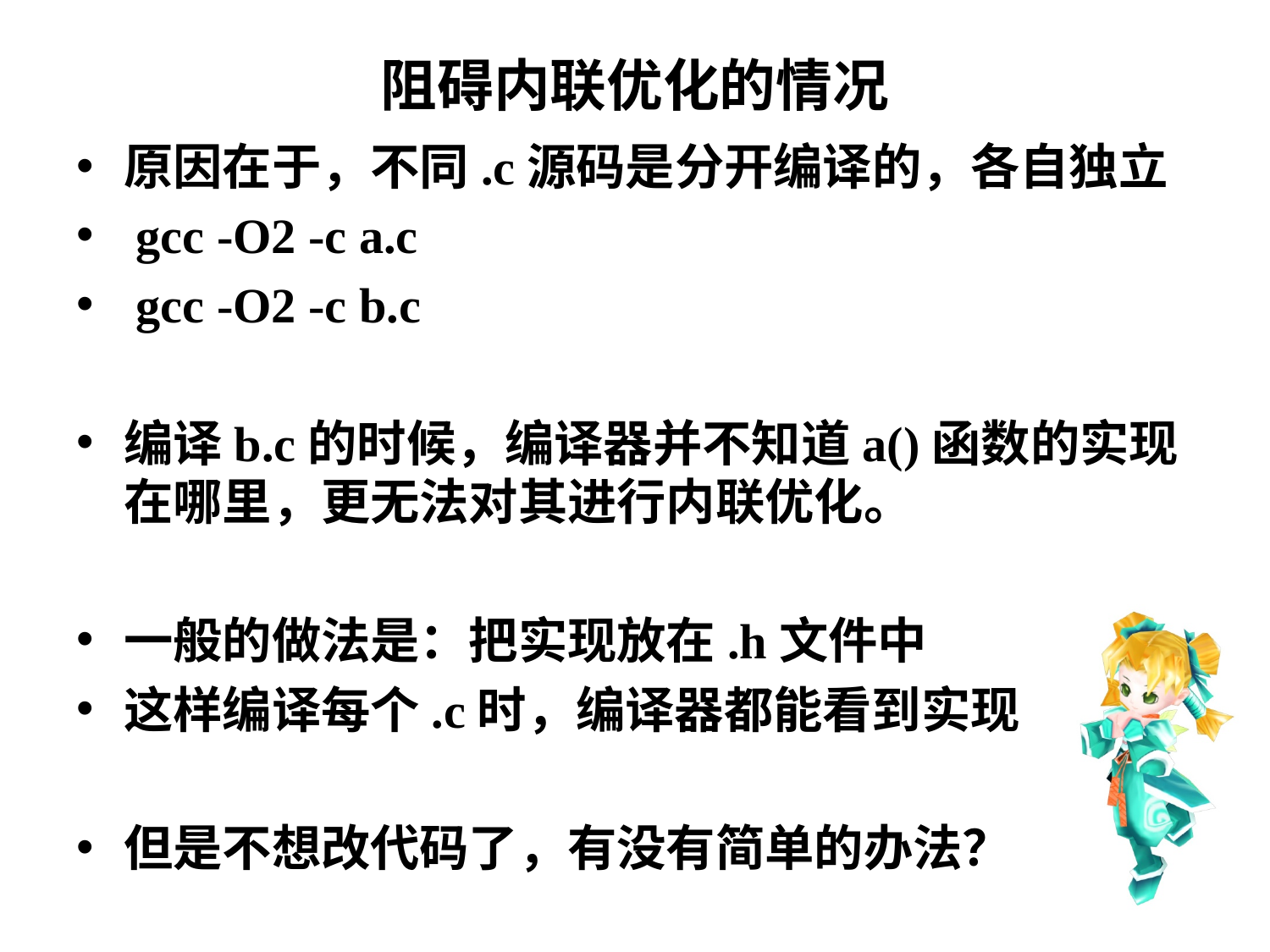

# 阻碍内联优化的情况
原因在于，不同.c源码是分开编译的，各自独立
 gcc -O2 -c a.c
 gcc -O2 -c b.c

编译b.c的时候，编译器并不知道a()函数的实现在哪里，更无法对其进行内联优化。

一般的做法是：把实现放在.h文件中
这样编译每个.c时，编译器都能看到实现

但是不想改代码了，有没有简单的办法？